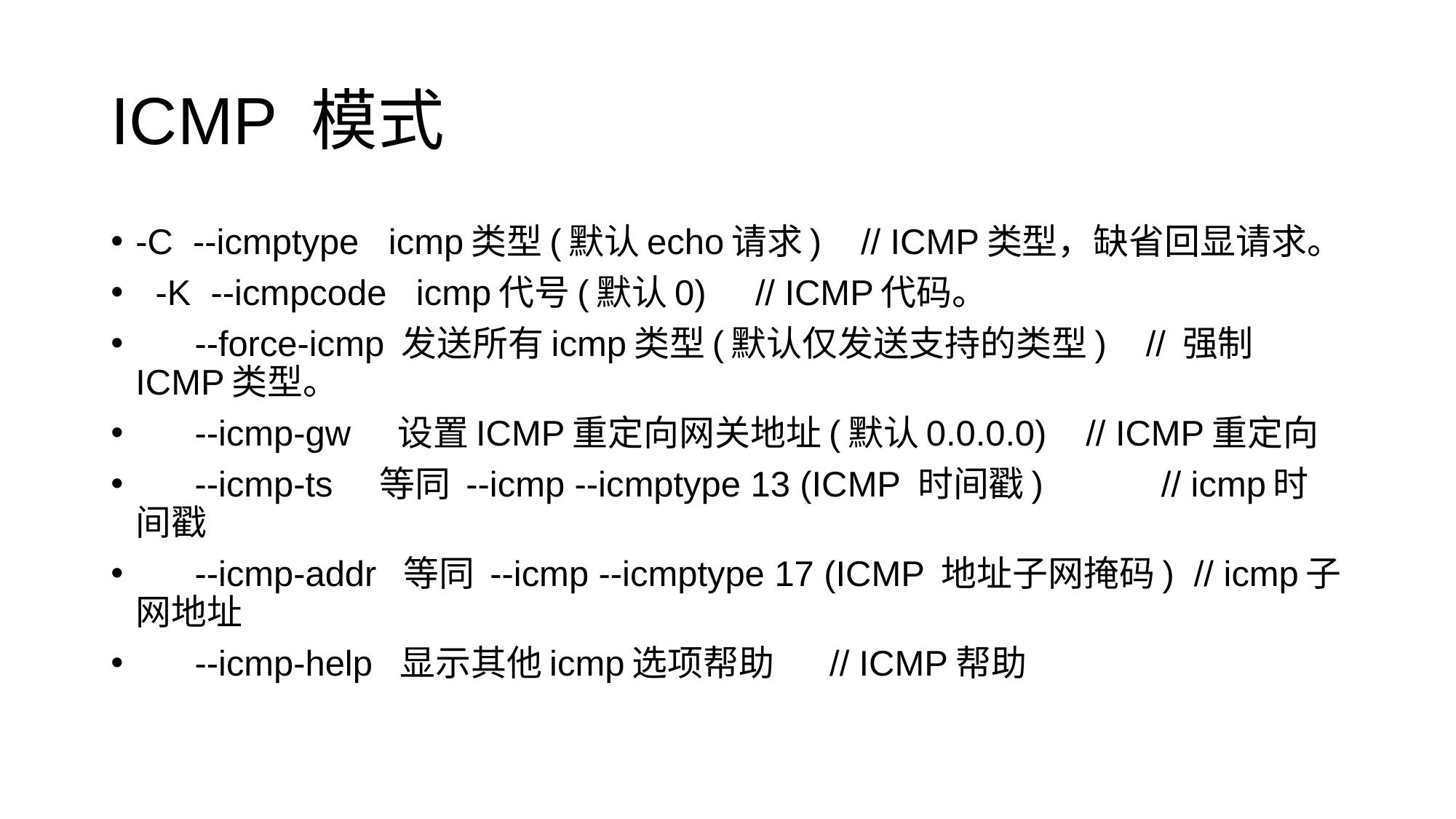

# ICMP 模式
-C  --icmptype   icmp类型(默认echo请求)    // ICMP类型，缺省回显请求。
  -K  --icmpcode   icmp代号(默认0)     // ICMP代码。
      --force-icmp 发送所有icmp类型(默认仅发送支持的类型)    // 强制ICMP类型。
      --icmp-gw    设置ICMP重定向网关地址(默认0.0.0.0)    // ICMP重定向
      --icmp-ts    等同 --icmp --icmptype 13 (ICMP 时间戳)            // icmp时间戳
      --icmp-addr  等同 --icmp --icmptype 17 (ICMP 地址子网掩码)  // icmp子网地址
      --icmp-help  显示其他icmp选项帮助      // ICMP帮助